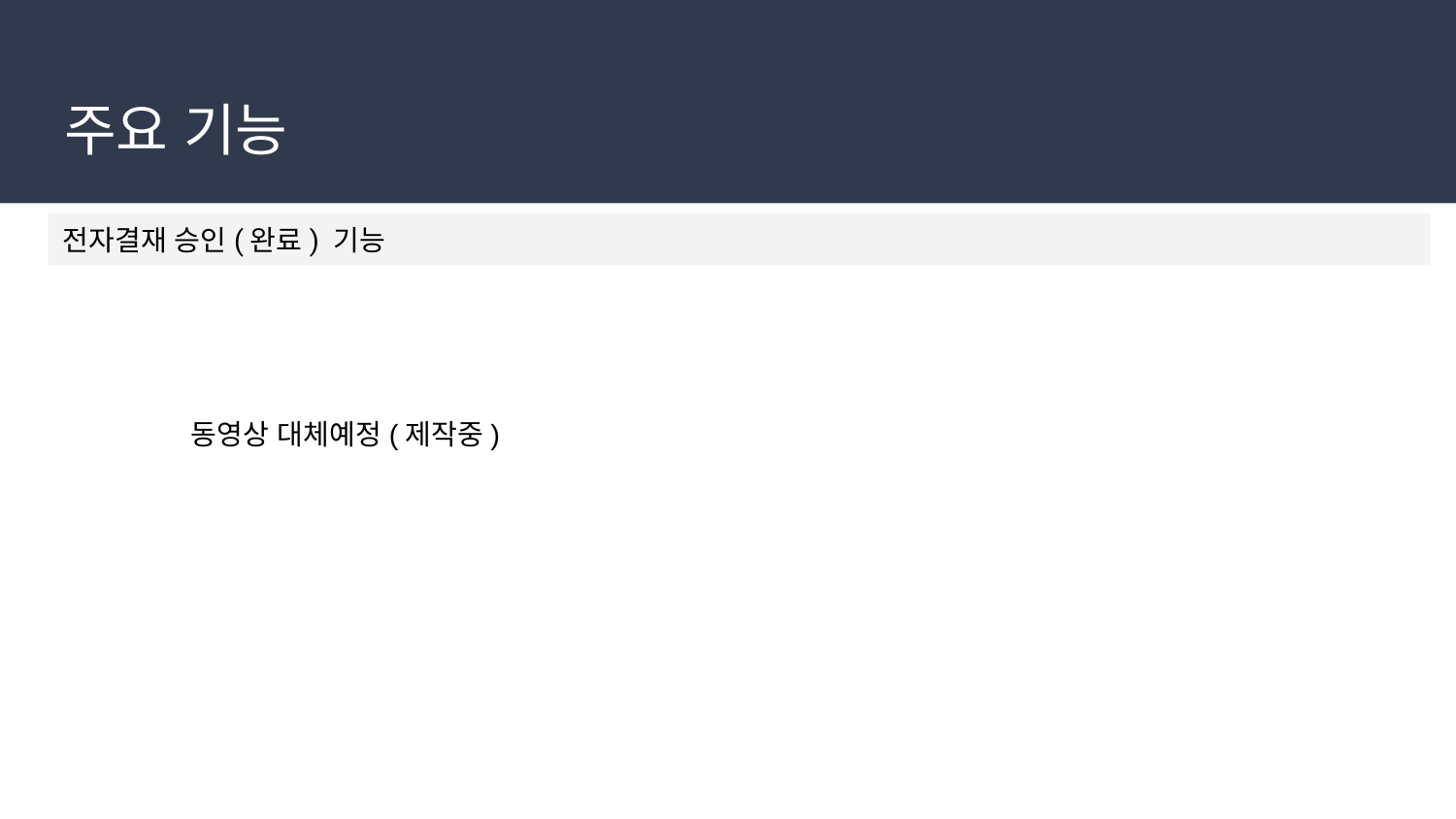

# 주요 기능
전자결재 승인(완료) 기능
동영상 대체예정(제작중)